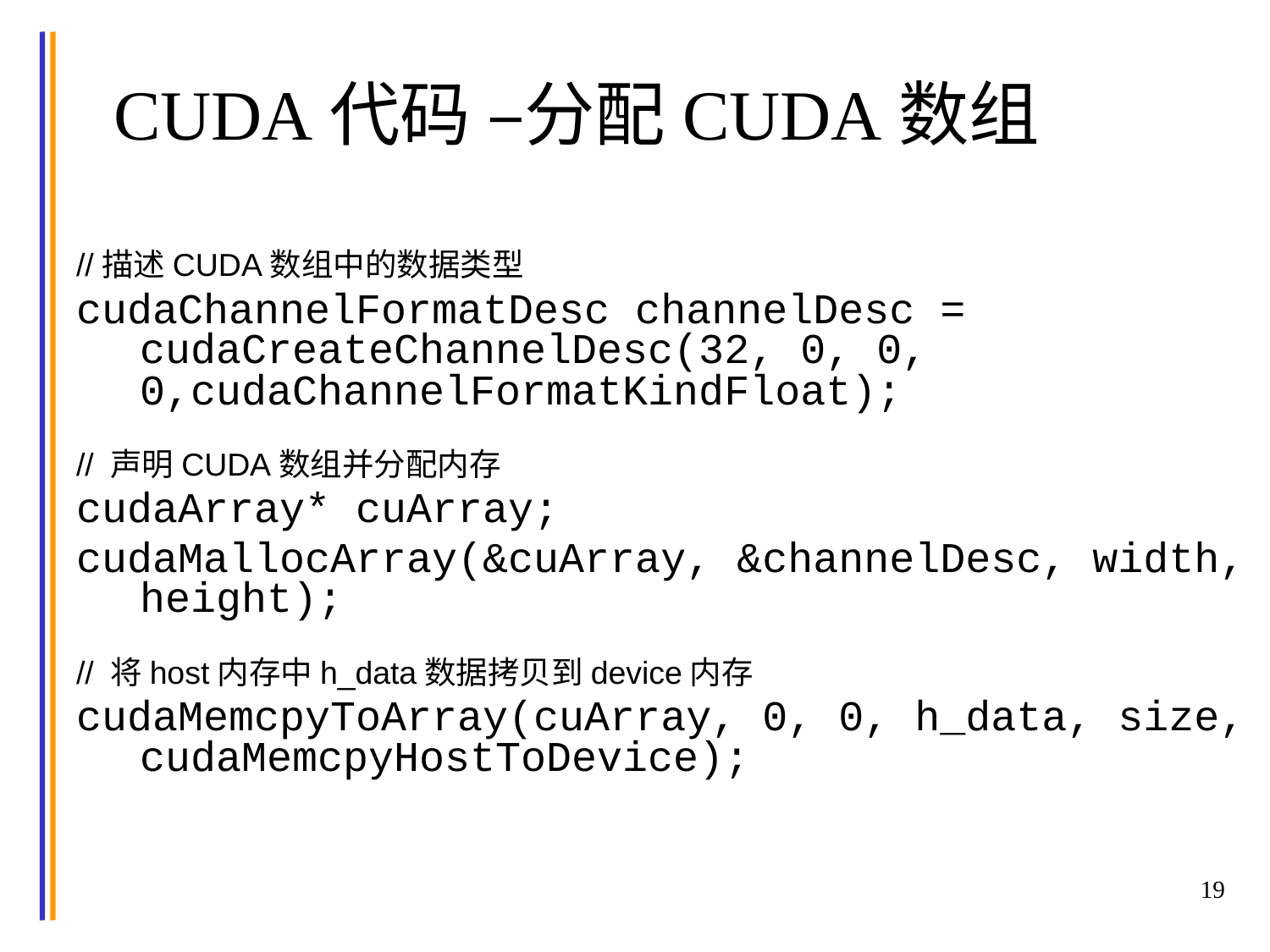

# CUDA代码 –分配CUDA数组
//描述CUDA数组中的数据类型
cudaChannelFormatDesc channelDesc = cudaCreateChannelDesc(32, 0, 0, 0,cudaChannelFormatKindFloat);

// 声明CUDA数组并分配内存
cudaArray* cuArray;
cudaMallocArray(&cuArray, &channelDesc, width, height);

// 将host内存中h_data数据拷贝到device内存
cudaMemcpyToArray(cuArray, 0, 0, h_data, size, cudaMemcpyHostToDevice);
19